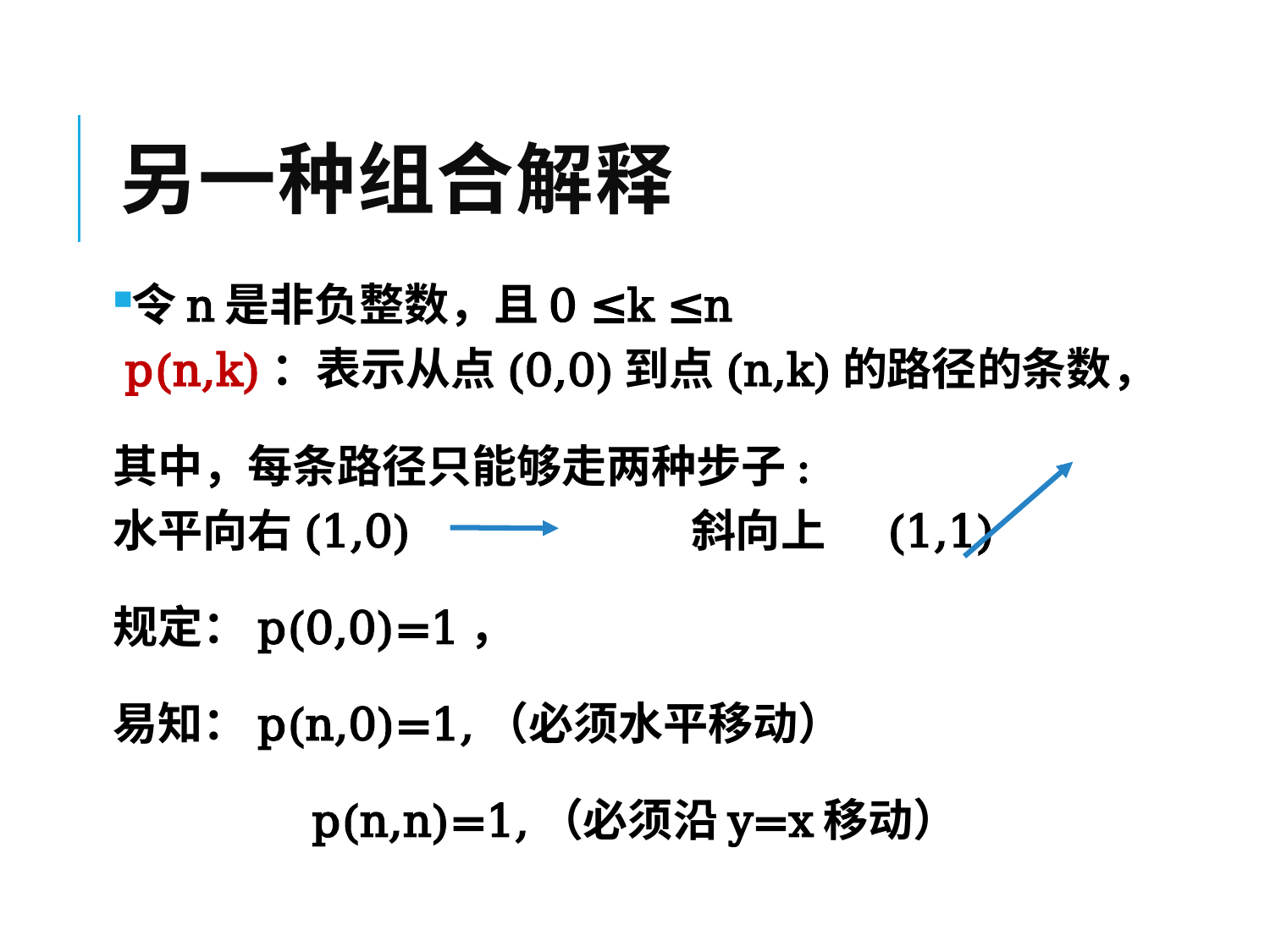

# 另一种组合解释
令n是非负整数，且0 ≤k ≤n
p(n,k)：表示从点(0,0)到点(n,k)的路径的条数，
其中，每条路径只能够走两种步子:
水平向右(1,0)                   斜向上     (1,1)
规定：p(0,0)=1，
易知：p(n,0)=1,（必须水平移动）
              p(n,n)=1,（必须沿y=x移动）
11